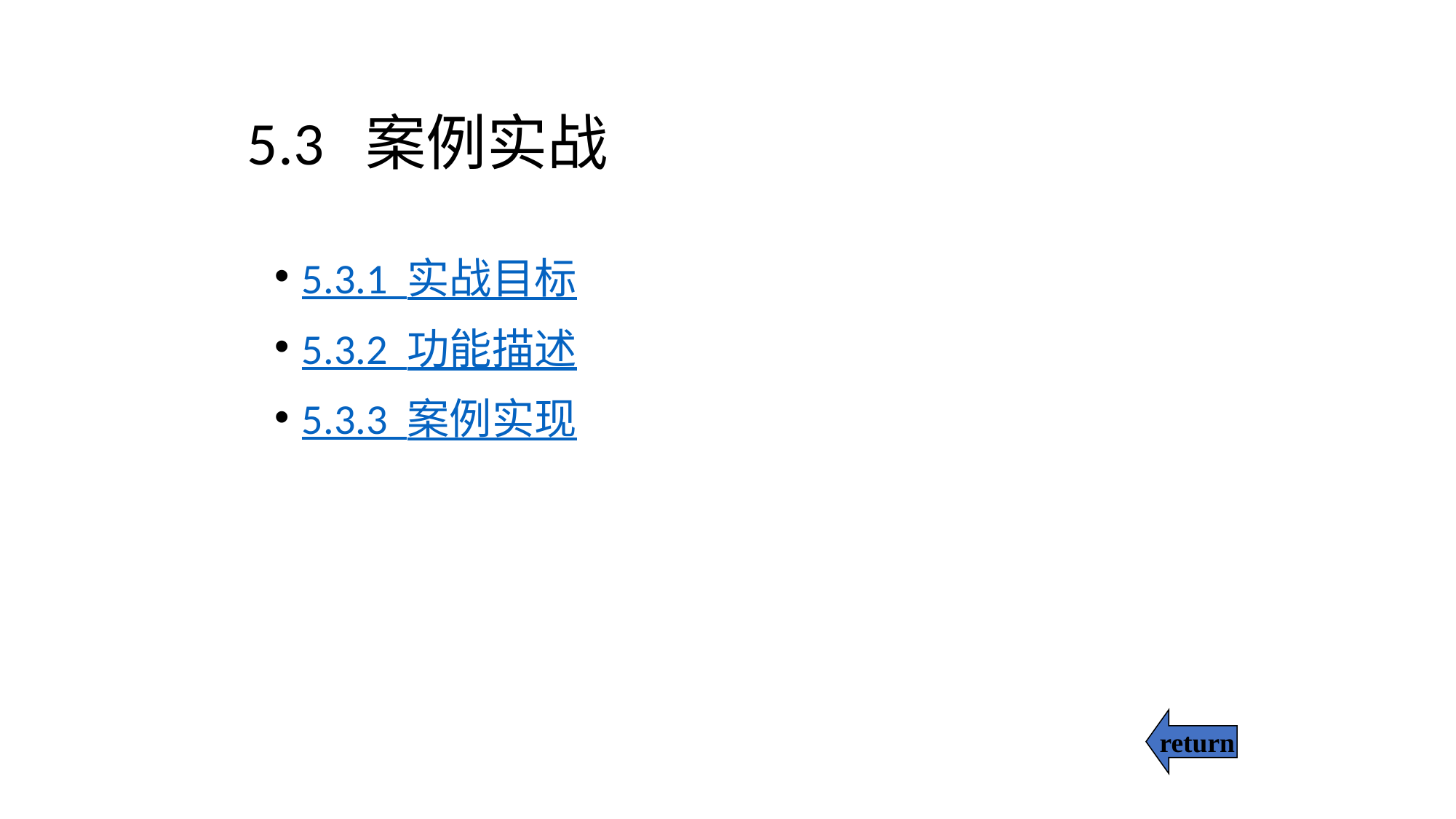

# 5.3  案例实战
5.3.1  实战目标
5.3.2  功能描述
5.3.3  案例实现
return